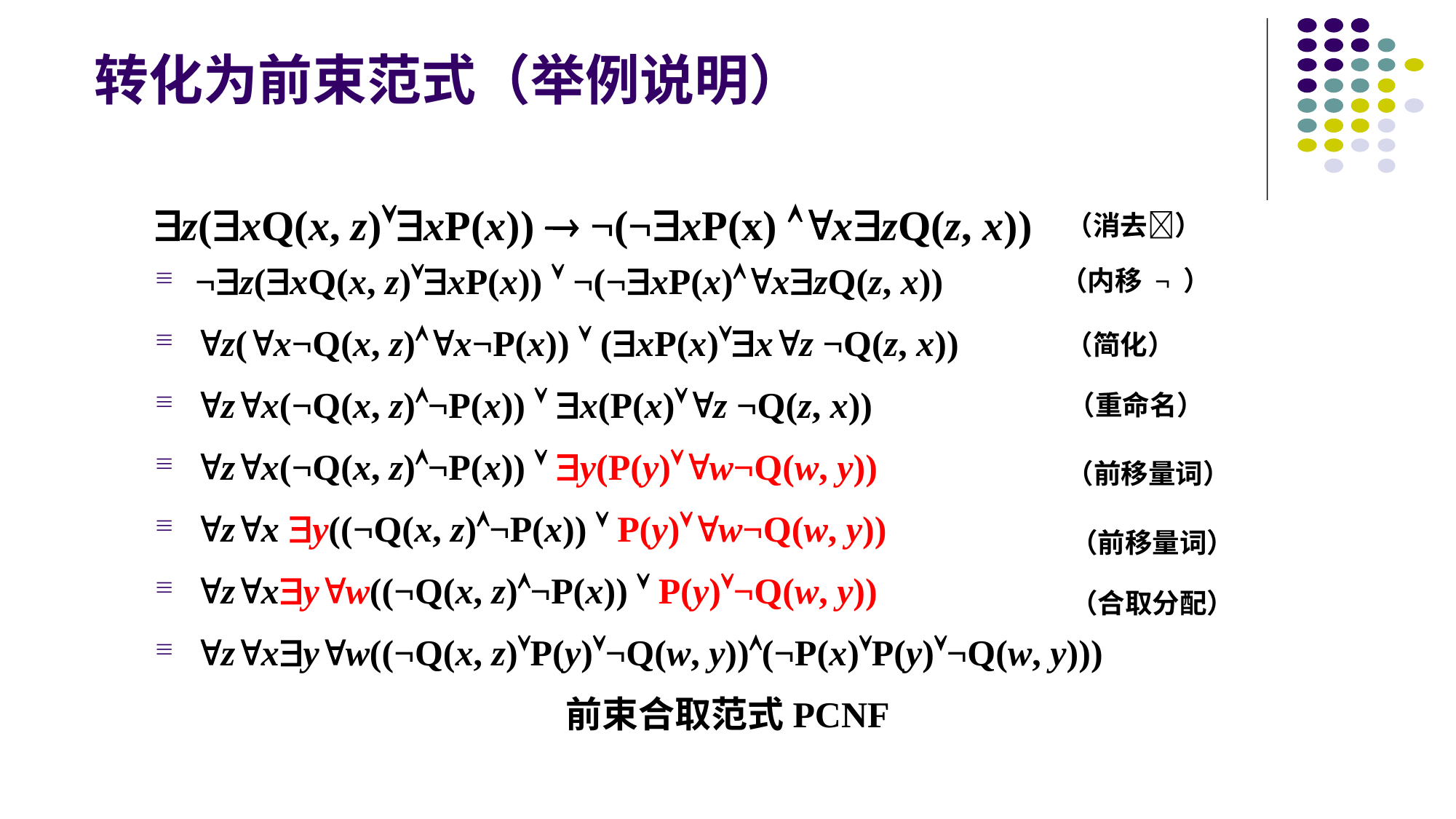

# 转化为前束范式（举例说明）
∃z(∃xQ(x, z)∨∃xP(x)) → ¬(¬∃xP(x) ∧∀x∃zQ(z, x))
¬∃z(∃xQ(x, z)∨∃xP(x)) ∨ ¬(¬∃xP(x)∧∀x∃zQ(z, x))
∀z(∀x¬Q(x, z)∧∀x¬P(x)) ∨ (∃xP(x)∨∃x∀z ¬Q(z, x))
∀z∀x(¬Q(x, z)∧¬P(x)) ∨ ∃x(P(x)∨∀z ¬Q(z, x))
∀z∀x(¬Q(x, z)∧¬P(x)) ∨ ∃y(P(y)∨∀w¬Q(w, y))
∀z∀x ∃y((¬Q(x, z)∧¬P(x)) ∨ P(y)∨∀w¬Q(w, y))
∀z∀x∃y∀w((¬Q(x, z)∧¬P(x)) ∨ P(y)∨¬Q(w, y))
∀z∀x∃y∀w((¬Q(x, z)∨P(y)∨¬Q(w, y))∧(¬P(x)∨P(y)∨¬Q(w, y)))
前束合取范式PCNF

（消去→）
（内移 ¬ ）
（简化）
（重命名）
（前移量词）
（前移量词）
（合取分配）